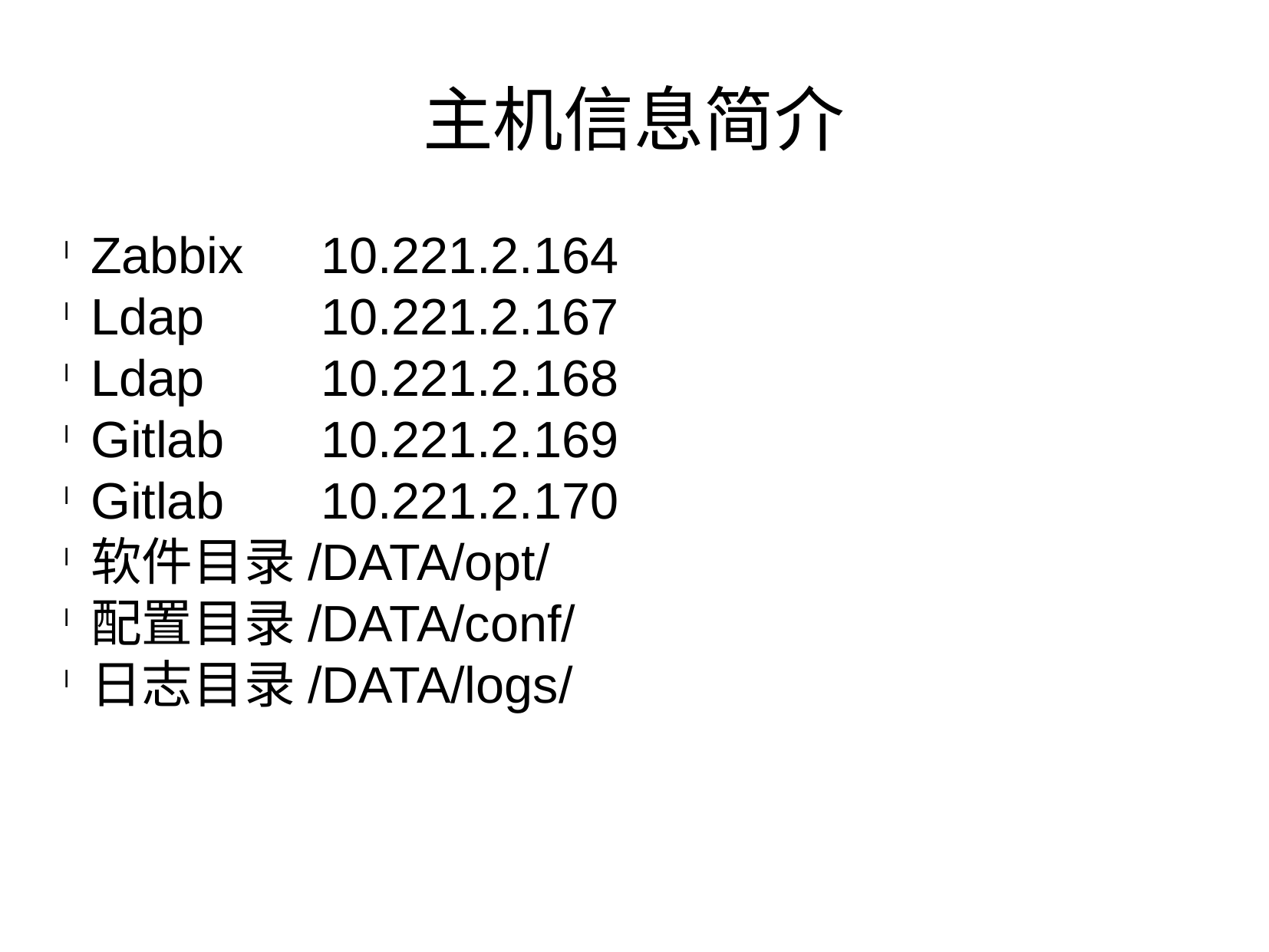

主机信息简介
Zabbix	10.221.2.164
Ldap		10.221.2.167
Ldap		10.221.2.168
Gitlab	10.221.2.169
Gitlab	10.221.2.170
软件目录/DATA/opt/
配置目录/DATA/conf/
日志目录/DATA/logs/